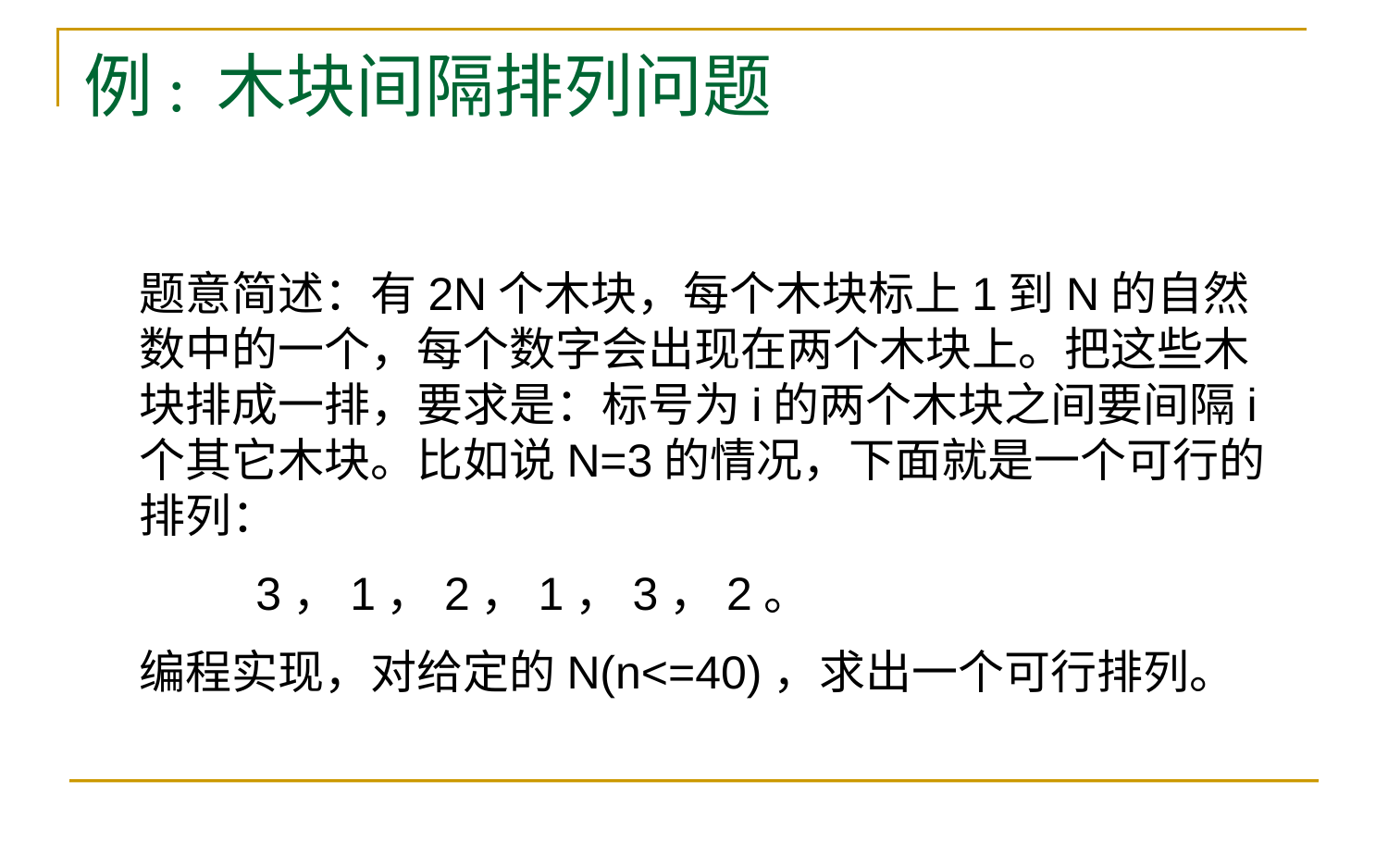

# 例: 木块间隔排列问题
题意简述：有2N个木块，每个木块标上1到N的自然数中的一个，每个数字会出现在两个木块上。把这些木块排成一排，要求是：标号为i的两个木块之间要间隔i个其它木块。比如说N=3的情况，下面就是一个可行的排列：
         3，1，2，1，3，2。
编程实现，对给定的N(n<=40)，求出一个可行排列。